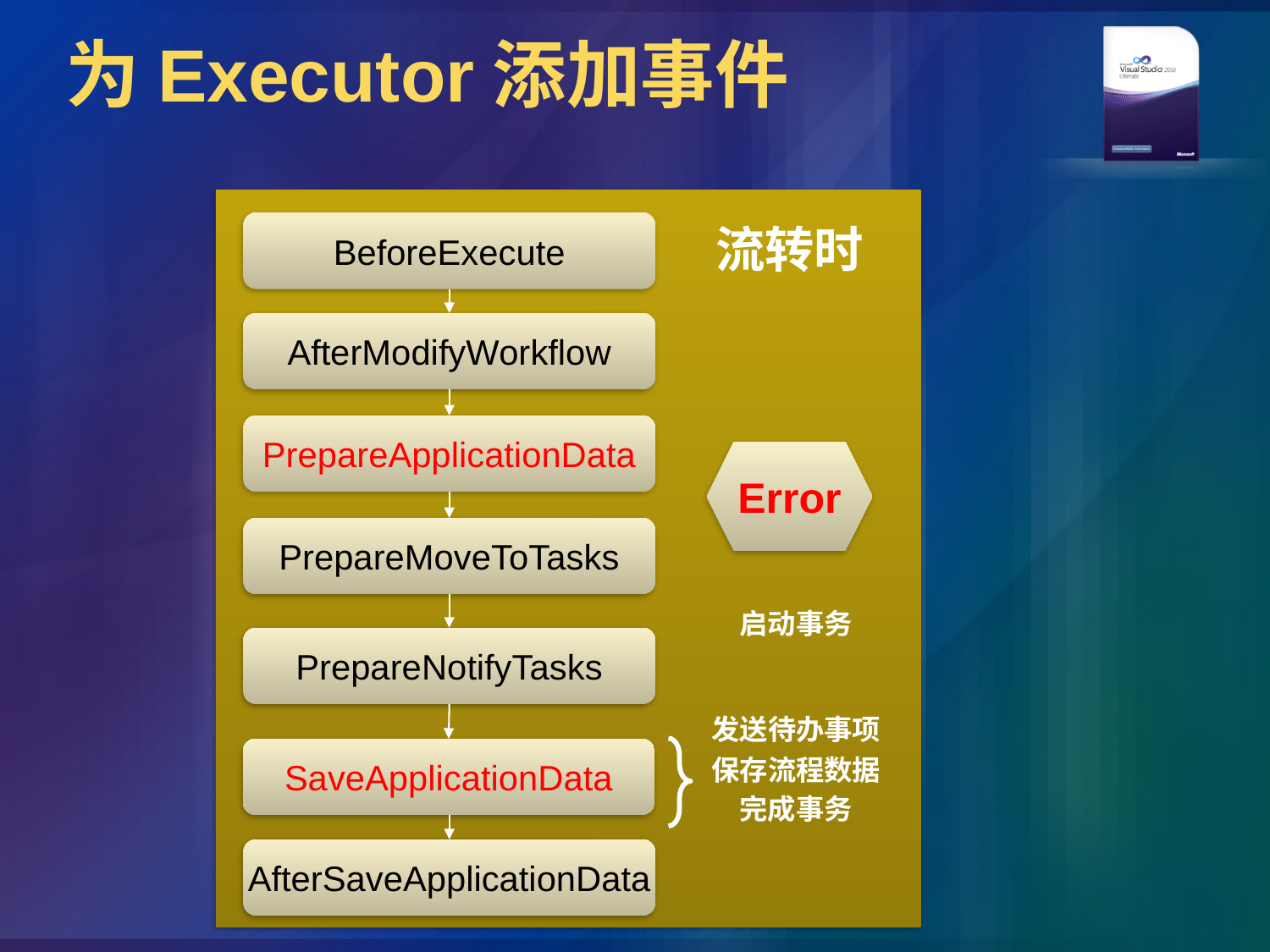

# 为Executor添加事件

BeforeExecute
流转时
AfterModifyWorkflow
PrepareApplicationData
Error
PrepareMoveToTasks
启动事务
PrepareNotifyTasks
发送待办事项

SaveApplicationData
保存流程数据
完成事务
AfterSaveApplicationData